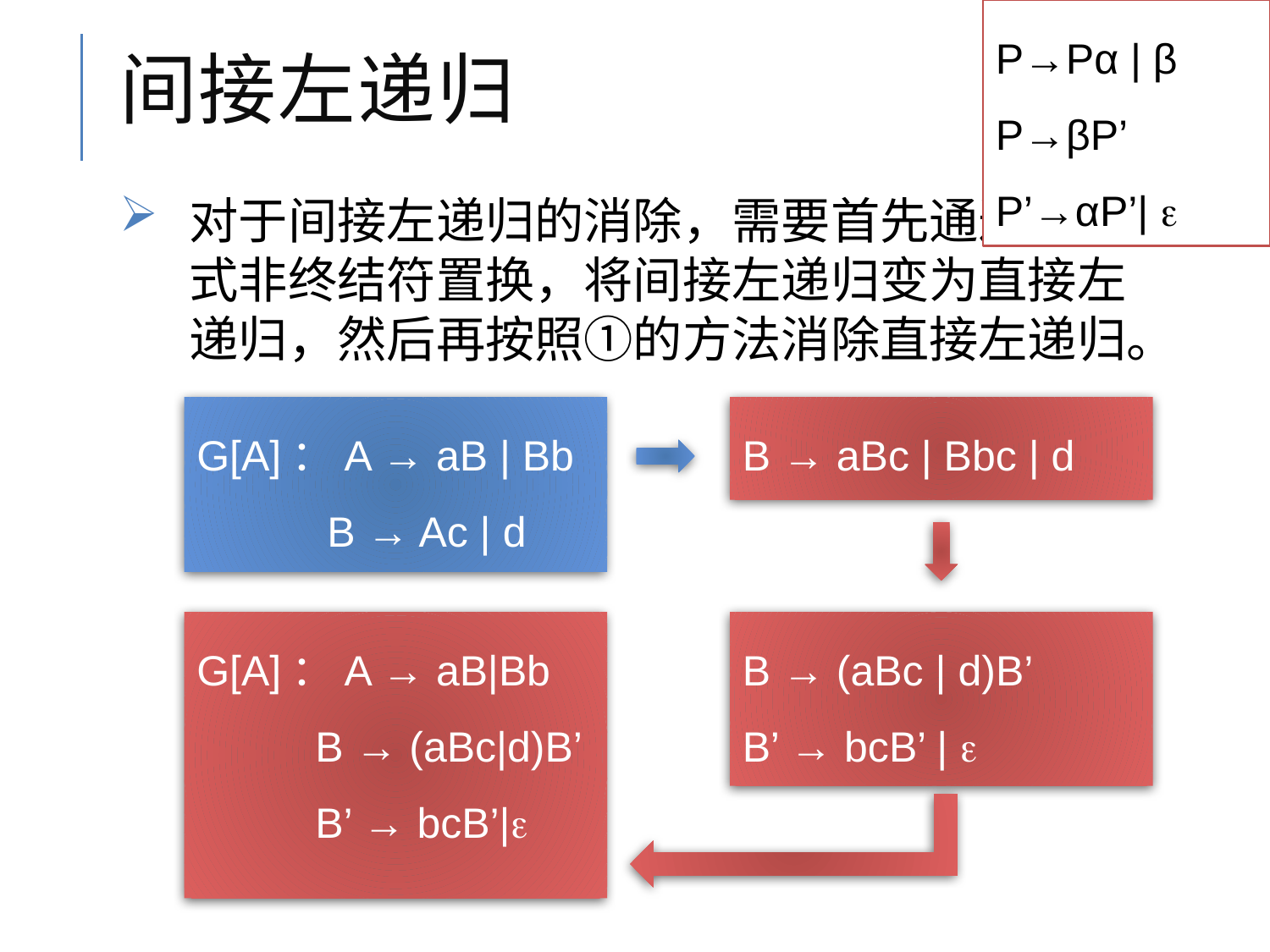

P→Pα | β
P→βP’
P’→αP’| ε
# 间接左递归
对于间接左递归的消除，需要首先通过产生式非终结符置换，将间接左递归变为直接左递归，然后再按照①的方法消除直接左递归。
G[A]：A → aB | Bb
           B → Ac | d
B → aBc | Bbc | d

G[A]：A → aB|Bb
          B → (aBc|d)B’
          B’ → bcB’|ε
B → (aBc | d)B’
B’ → bcB’ | ε

22